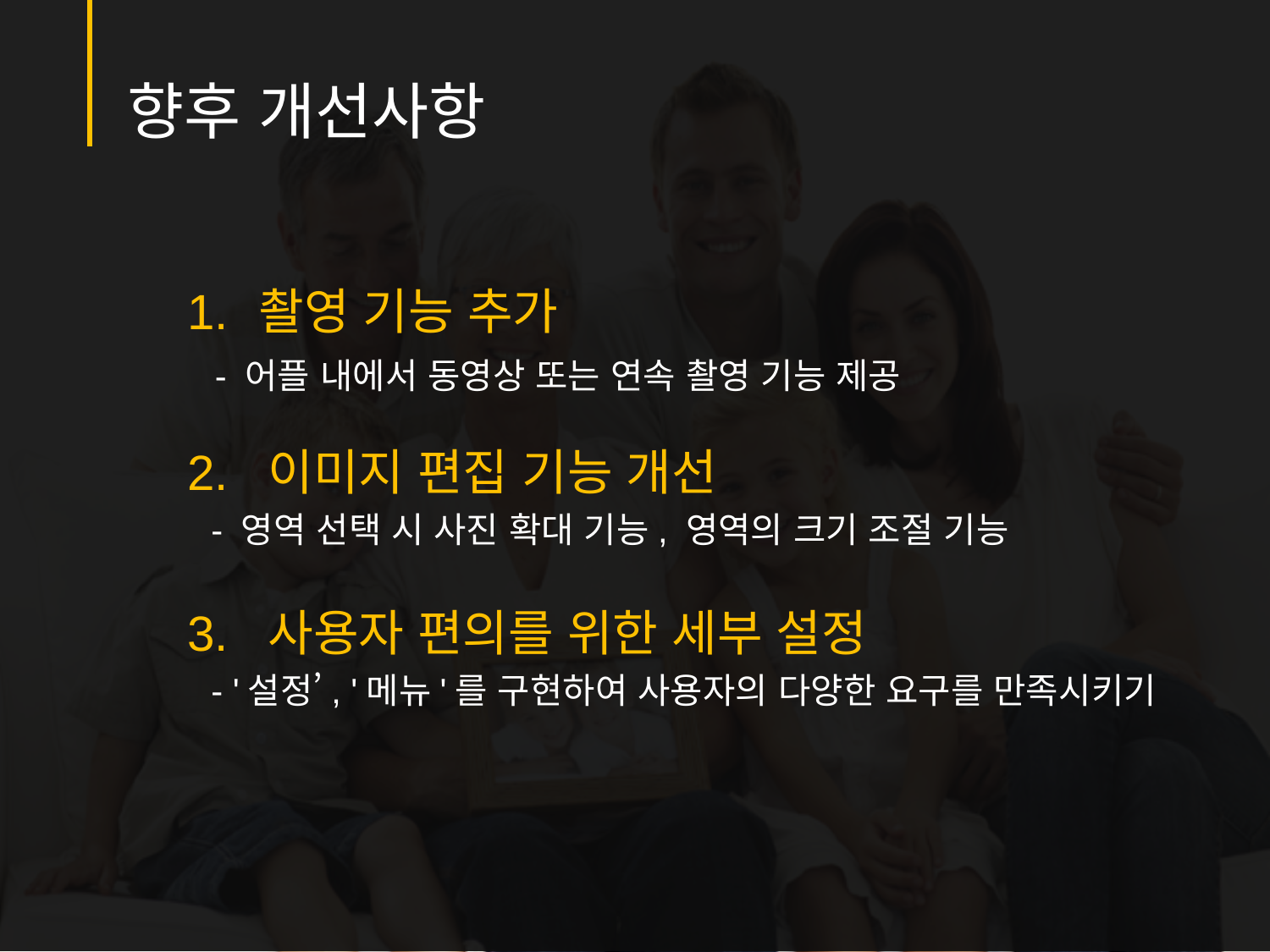

향후 개선사항

촬영 기능 추가
  - 어플 내에서 동영상 또는 연속 촬영 기능 제공

2.  이미지 편집 기능 개선
  - 영역 선택 시 사진 확대 기능, 영역의 크기 조절 기능

3.  사용자 편의를 위한 세부 설정
  - '설정’, '메뉴'를 구현하여 사용자의 다양한 요구를 만족시키기